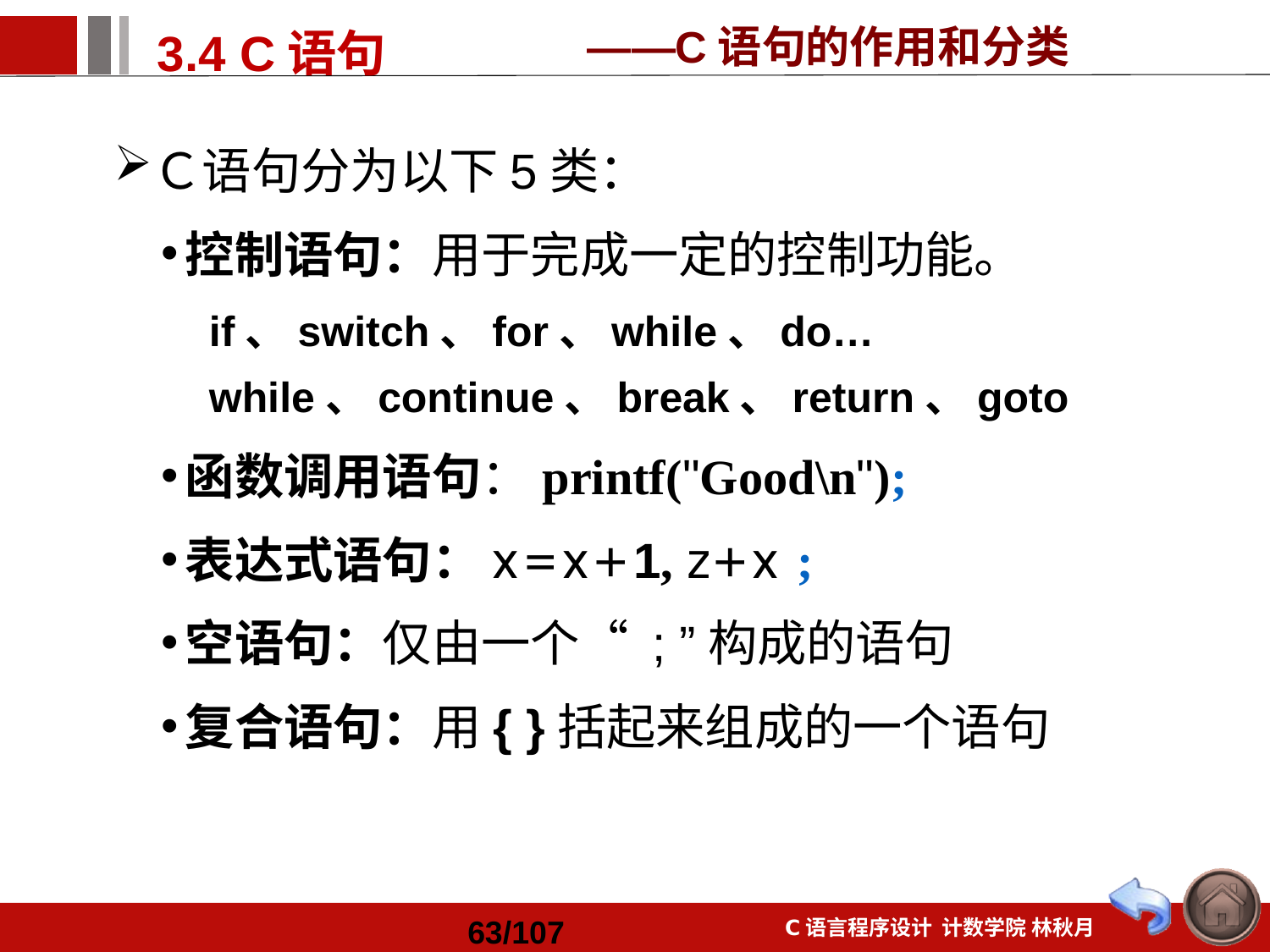

——C语句的作用和分类
Ｃ语句分为以下5类：
控制语句：用于完成一定的控制功能。
if、switch、for、while、do…while、continue、break、return、goto
函数调用语句：printf("Good\n");
表达式语句：x=x+1, z+x ;
空语句：仅由一个“ ; ”构成的语句
复合语句：用{ }括起来组成的一个语句